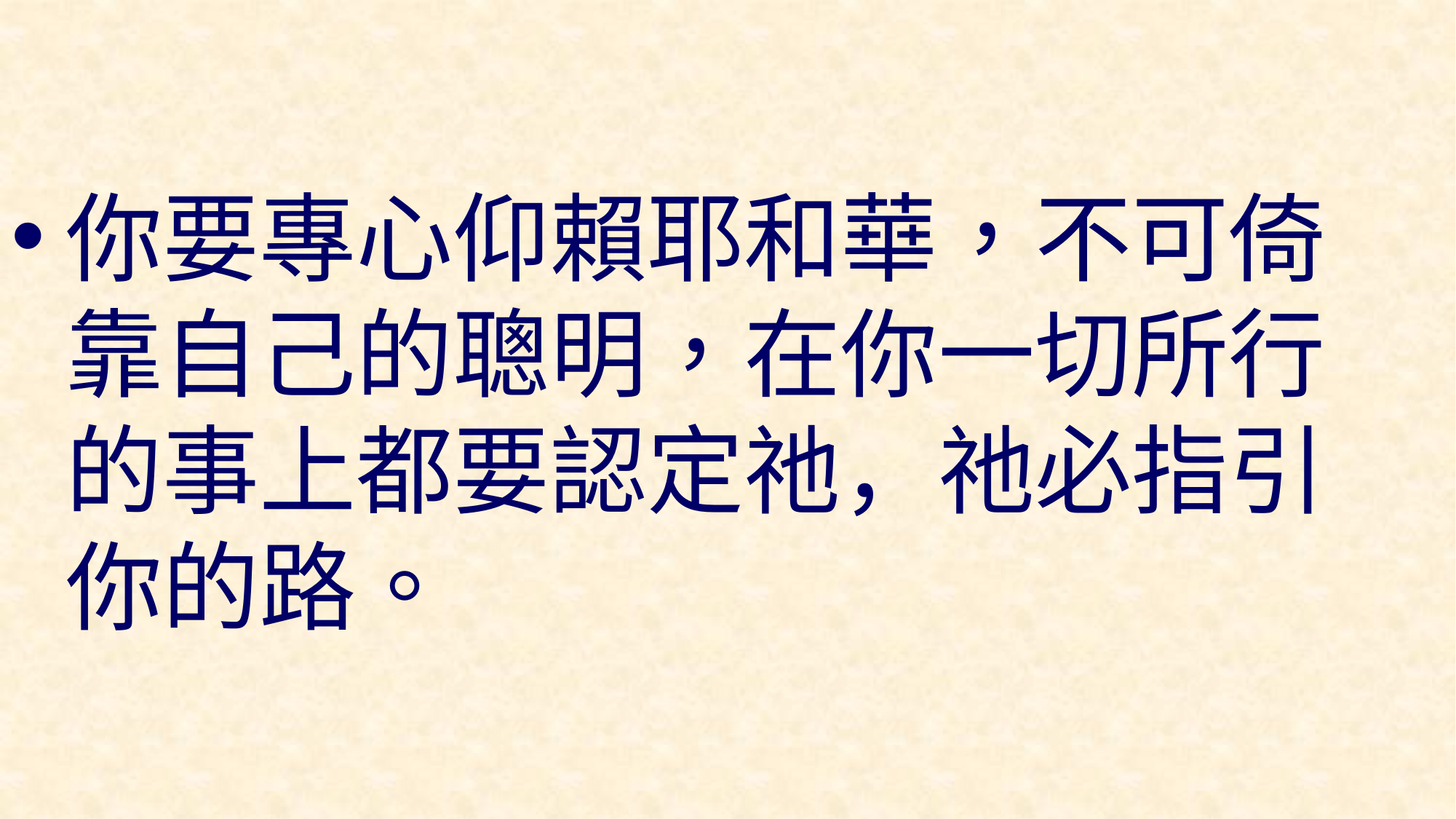

你要專心仰賴耶和華，不可倚靠自己的聰明，在你一切所行的事上都要認定祂，祂必指引你的路。